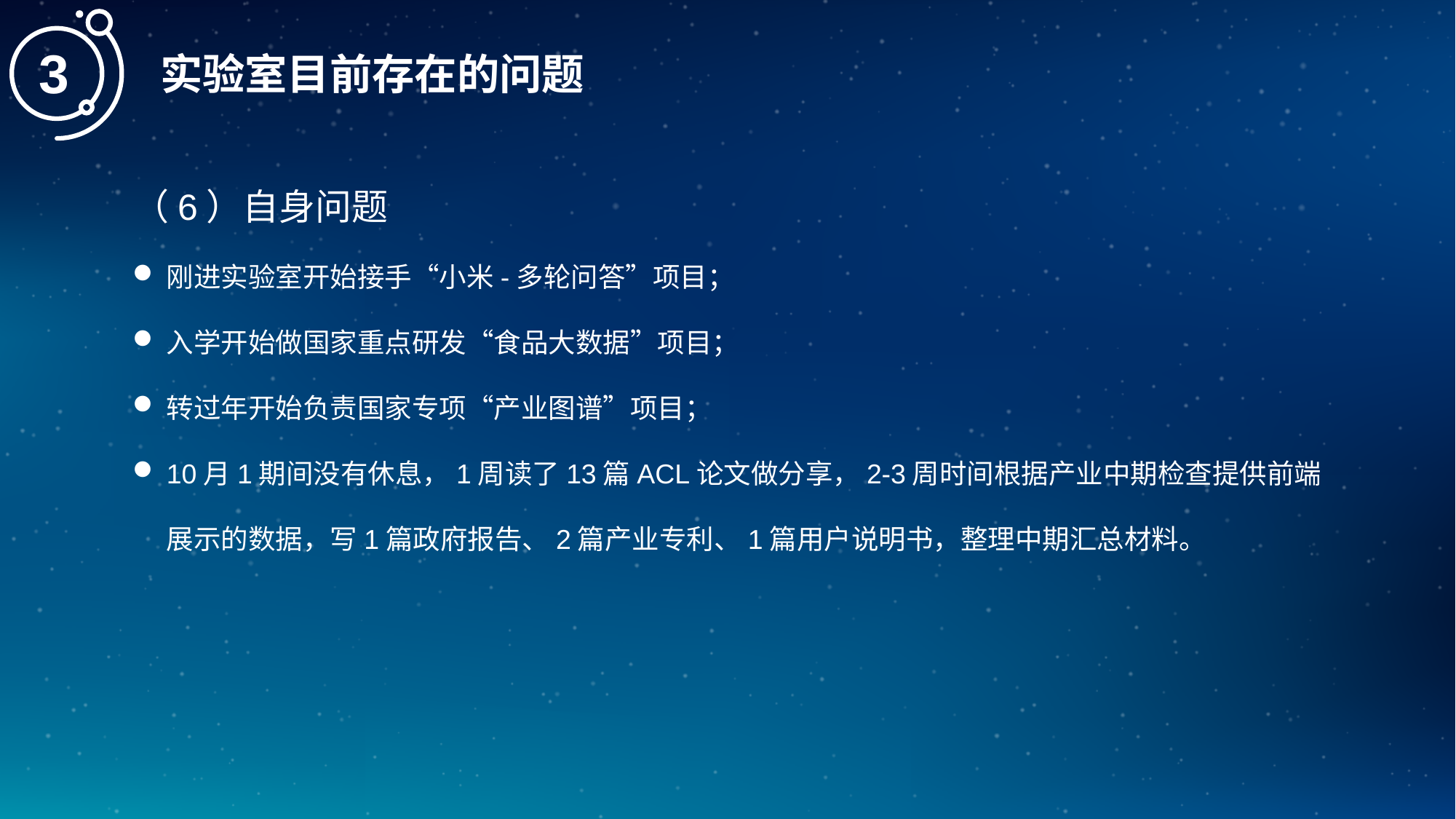

3

实验室目前存在的问题
（6）自身问题
刚进实验室开始接手“小米-多轮问答”项目；
入学开始做国家重点研发“食品大数据”项目；
转过年开始负责国家专项“产业图谱”项目；
10月1期间没有休息，1周读了13篇ACL论文做分享，2-3周时间根据产业中期检查提供前端展示的数据，写1篇政府报告、2篇产业专利、1篇用户说明书，整理中期汇总材料。